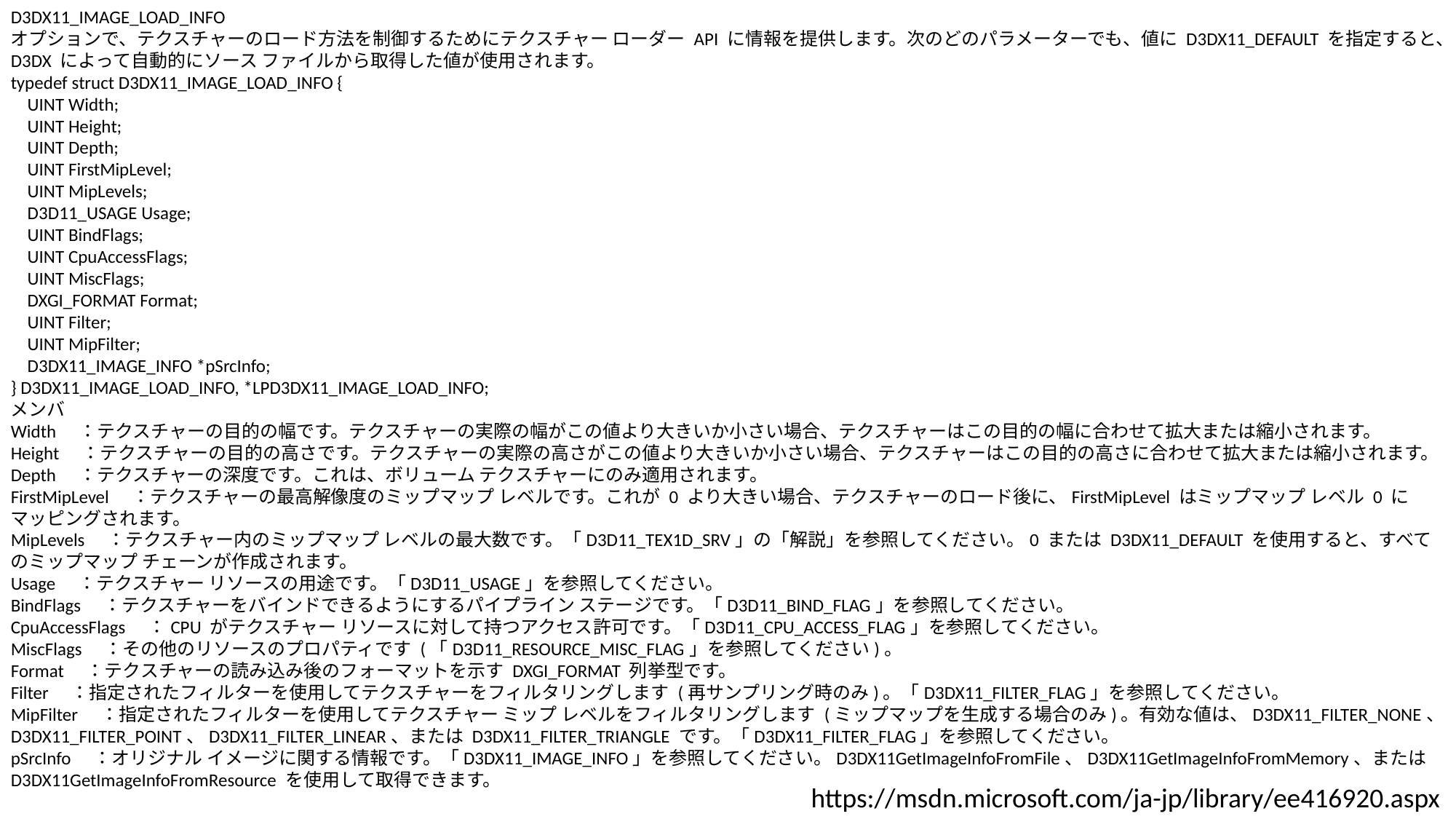

D3DX11_IMAGE_LOAD_INFO
オプションで、テクスチャーのロード方法を制御するためにテクスチャー ローダー API に情報を提供します。次のどのパラメーターでも、値に D3DX11_DEFAULT を指定すると、D3DX によって自動的にソース ファイルから取得した値が使用されます。
typedef struct D3DX11_IMAGE_LOAD_INFO {
    UINT Width;
    UINT Height;
    UINT Depth;
    UINT FirstMipLevel;
    UINT MipLevels;
    D3D11_USAGE Usage;
    UINT BindFlags;
    UINT CpuAccessFlags;
    UINT MiscFlags;
    DXGI_FORMAT Format;
    UINT Filter;
    UINT MipFilter;
    D3DX11_IMAGE_INFO *pSrcInfo;
} D3DX11_IMAGE_LOAD_INFO, *LPD3DX11_IMAGE_LOAD_INFO;
メンバ
Width　：テクスチャーの目的の幅です。テクスチャーの実際の幅がこの値より大きいか小さい場合、テクスチャーはこの目的の幅に合わせて拡大または縮小されます。
Height　：テクスチャーの目的の高さです。テクスチャーの実際の高さがこの値より大きいか小さい場合、テクスチャーはこの目的の高さに合わせて拡大または縮小されます。
Depth　：テクスチャーの深度です。これは、ボリューム テクスチャーにのみ適用されます。
FirstMipLevel　：テクスチャーの最高解像度のミップマップ レベルです。これが 0 より大きい場合、テクスチャーのロード後に、FirstMipLevel はミップマップ レベル 0 にマッピングされます。
MipLevels　：テクスチャー内のミップマップ レベルの最大数です。「D3D11_TEX1D_SRV」の「解説」を参照してください。0 または D3DX11_DEFAULT を使用すると、すべてのミップマップ チェーンが作成されます。
Usage　：テクスチャー リソースの用途です。「D3D11_USAGE」を参照してください。
BindFlags　：テクスチャーをバインドできるようにするパイプライン ステージです。「D3D11_BIND_FLAG」を参照してください。
CpuAccessFlags　：CPU がテクスチャー リソースに対して持つアクセス許可です。「D3D11_CPU_ACCESS_FLAG」を参照してください。
MiscFlags　：その他のリソースのプロパティです (「D3D11_RESOURCE_MISC_FLAG」を参照してください)。
Format　：テクスチャーの読み込み後のフォーマットを示す DXGI_FORMAT 列挙型です。
Filter　：指定されたフィルターを使用してテクスチャーをフィルタリングします (再サンプリング時のみ)。「D3DX11_FILTER_FLAG」を参照してください。
MipFilter　：指定されたフィルターを使用してテクスチャー ミップ レベルをフィルタリングします (ミップマップを生成する場合のみ)。有効な値は、D3DX11_FILTER_NONE、D3DX11_FILTER_POINT、D3DX11_FILTER_LINEAR、または D3DX11_FILTER_TRIANGLE です。「D3DX11_FILTER_FLAG」を参照してください。
pSrcInfo　：オリジナル イメージに関する情報です。「D3DX11_IMAGE_INFO」を参照してください。D3DX11GetImageInfoFromFile、D3DX11GetImageInfoFromMemory、または D3DX11GetImageInfoFromResource を使用して取得できます。
https://msdn.microsoft.com/ja-jp/library/ee416920.aspx